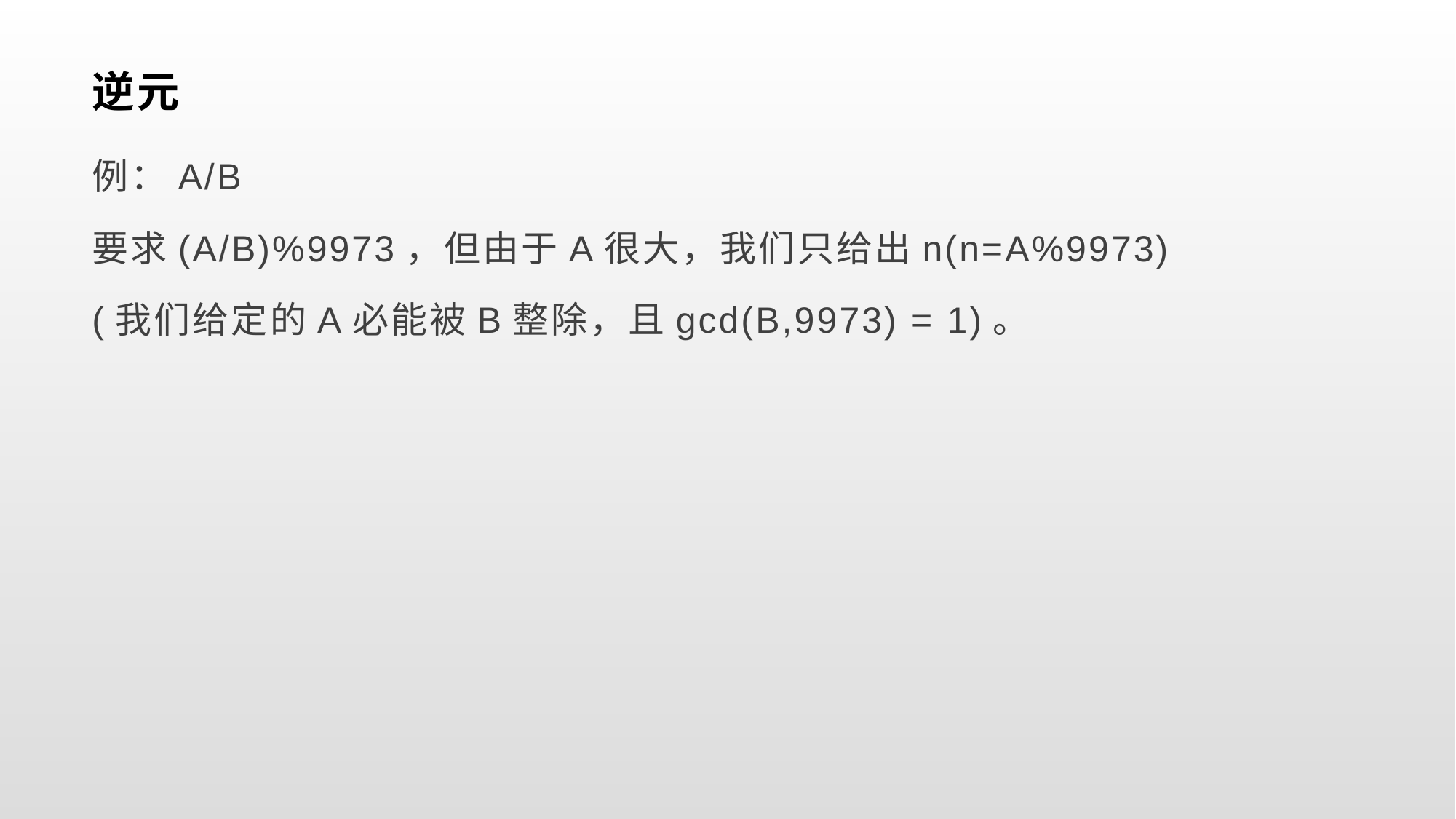

# 逆元
例：A/B
要求(A/B)%9973，但由于A很大，我们只给出n(n=A%9973)
(我们给定的A必能被B整除，且gcd(B,9973) = 1)。